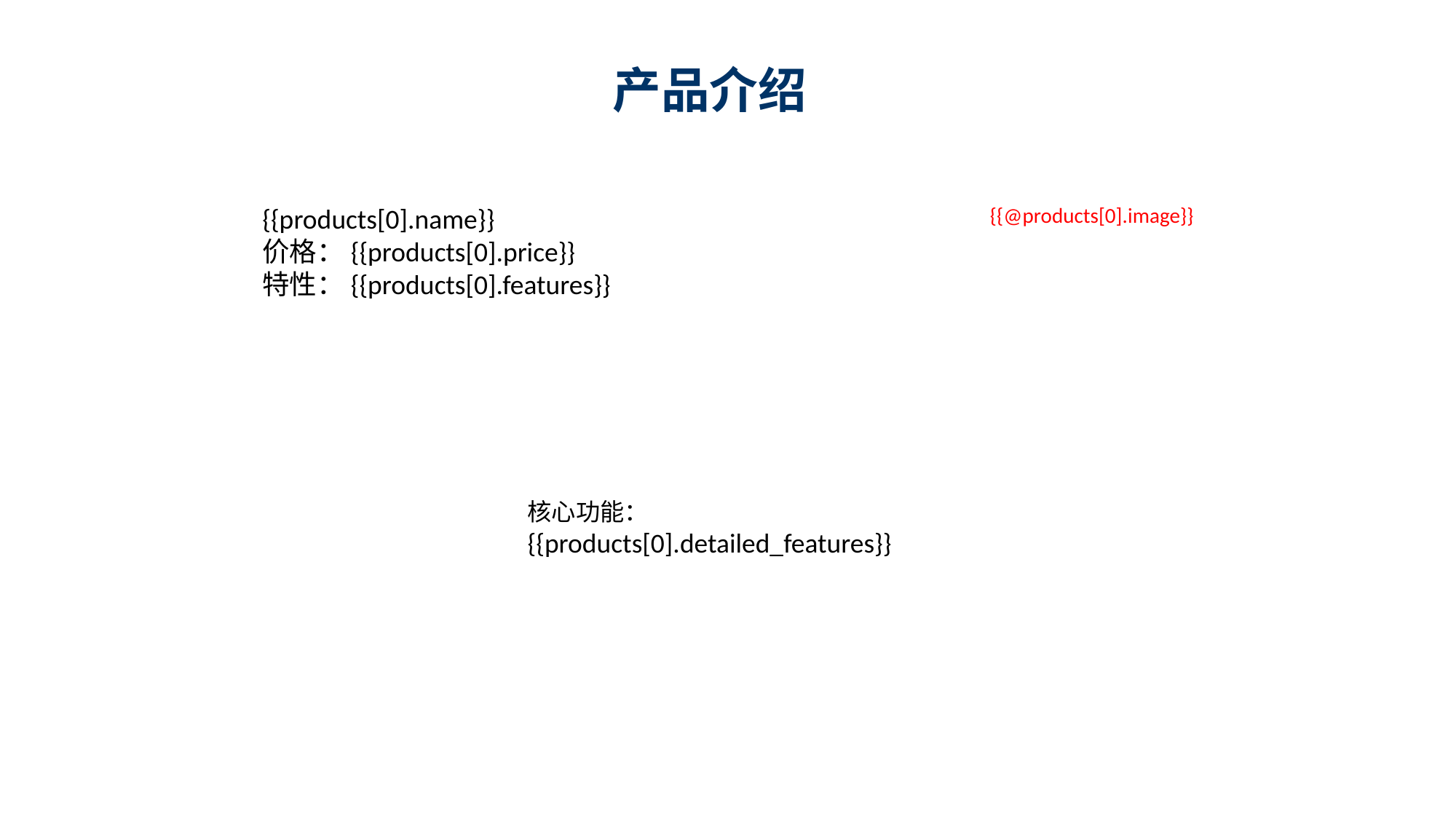

产品介绍
{{products[0].name}}
价格：{{products[0].price}}
特性：{{products[0].features}}
{{@products[0].image}}
核心功能：
{{products[0].detailed_features}}